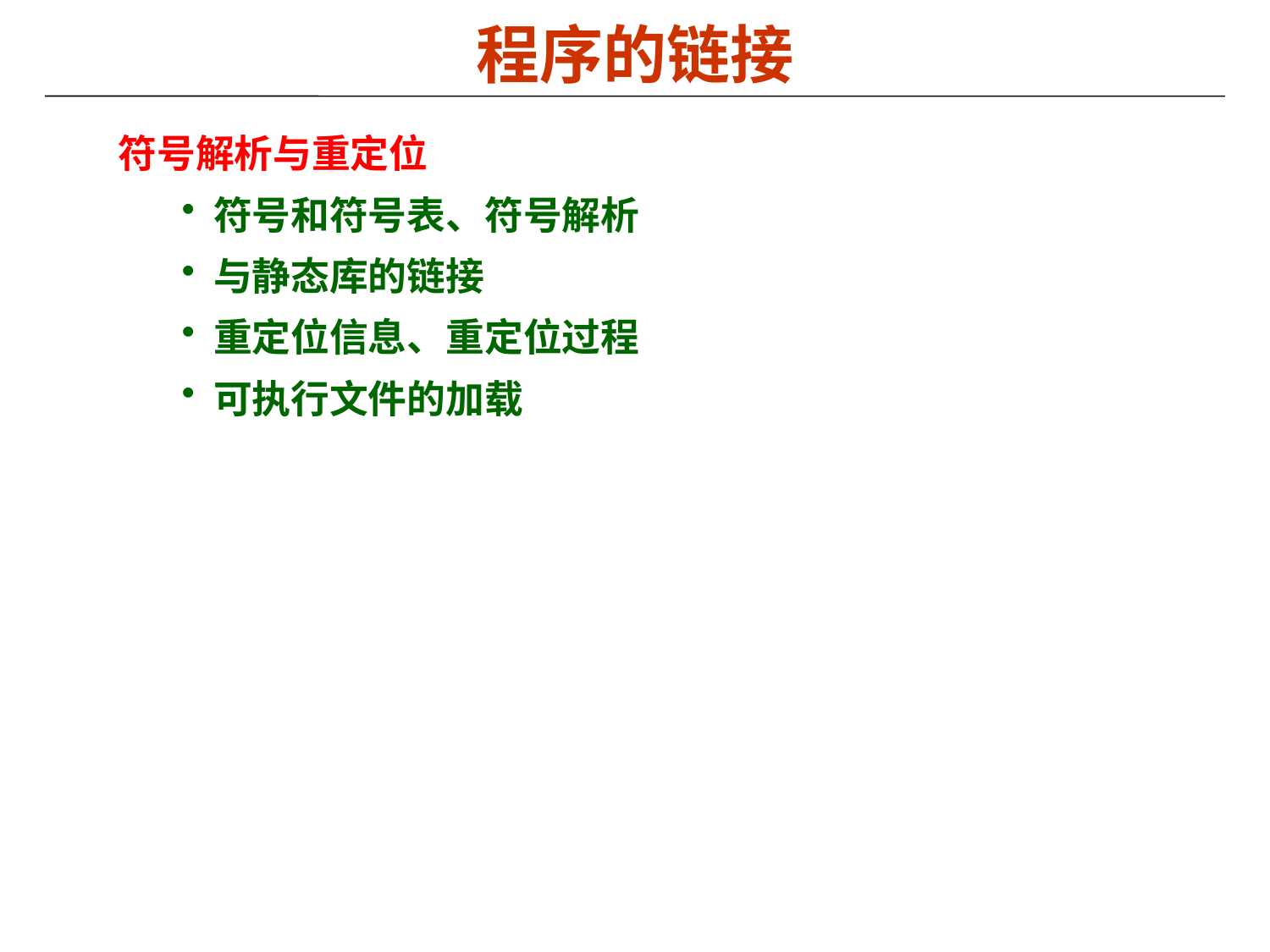

# 程序的链接
符号解析与重定位
符号和符号表、符号解析
与静态库的链接
重定位信息、重定位过程
可执行文件的加载